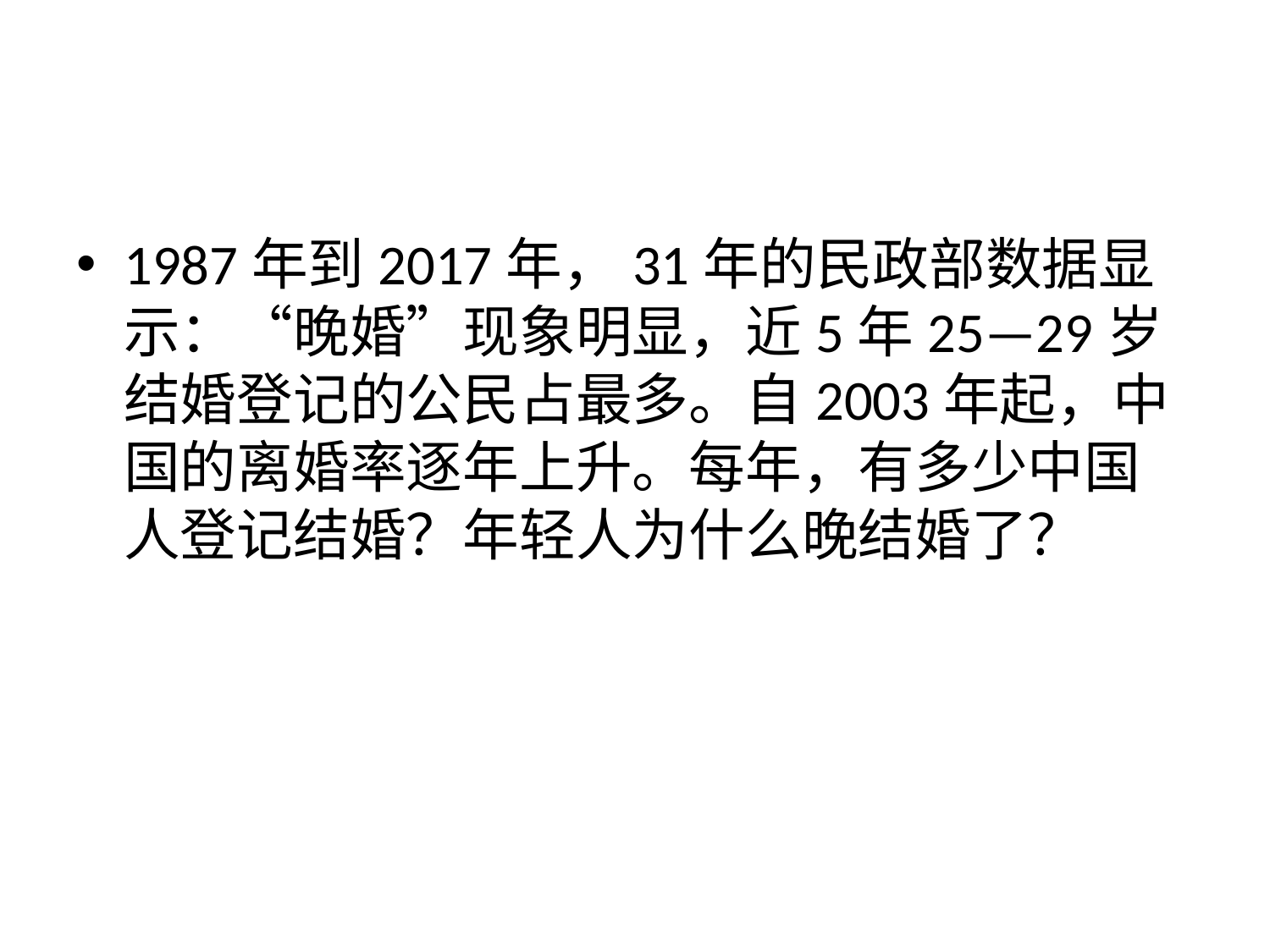

#
1987年到2017年，31年的民政部数据显示：“晚婚”现象明显，近5年25—29岁结婚登记的公民占最多。自2003年起，中国的离婚率逐年上升。每年，有多少中国人登记结婚？年轻人为什么晚结婚了？